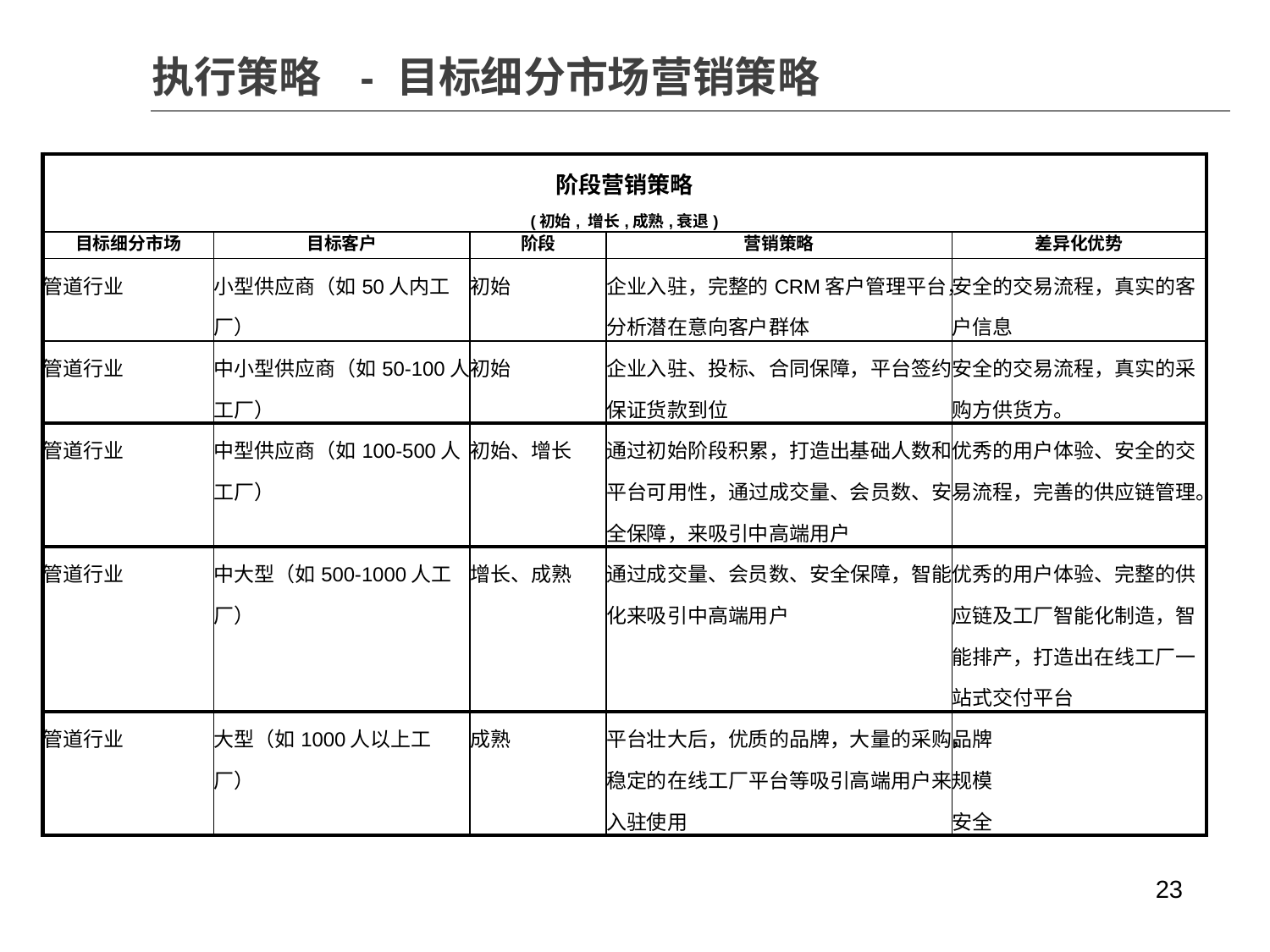

执行策略   - 目标细分市场营销策略
| 阶段营销策略 (初始, 增长,成熟,衰退) |  |  |  |  |
| --- | --- | --- | --- | --- |
| 目标细分市场 | 目标客户 | 阶段 | 营销策略 | 差异化优势 |
| 管道行业 | 小型供应商（如50人内工厂） | 初始 | 企业入驻，完整的CRM客户管理平台，分析潜在意向客户群体 | 安全的交易流程，真实的客户信息 |
| 管道行业 | 中小型供应商（如50-100人工厂） | 初始 | 企业入驻、投标、合同保障，平台签约保证货款到位 | 安全的交易流程，真实的采购方供货方。 |
| 管道行业 | 中型供应商（如100-500人工厂） | 初始、增长 | 通过初始阶段积累，打造出基础人数和平台可用性，通过成交量、会员数、安全保障，来吸引中高端用户 | 优秀的用户体验、安全的交易流程，完善的供应链管理。 |
| 管道行业 | 中大型（如500-1000人工厂） | 增长、成熟 | 通过成交量、会员数、安全保障，智能化来吸引中高端用户 | 优秀的用户体验、完整的供应链及工厂智能化制造，智能排产，打造出在线工厂一站式交付平台 |
| 管道行业 | 大型（如1000人以上工厂） | 成熟 | 平台壮大后，优质的品牌，大量的采购，稳定的在线工厂平台等吸引高端用户来入驻使用 | 品牌 规模 安全 |
23